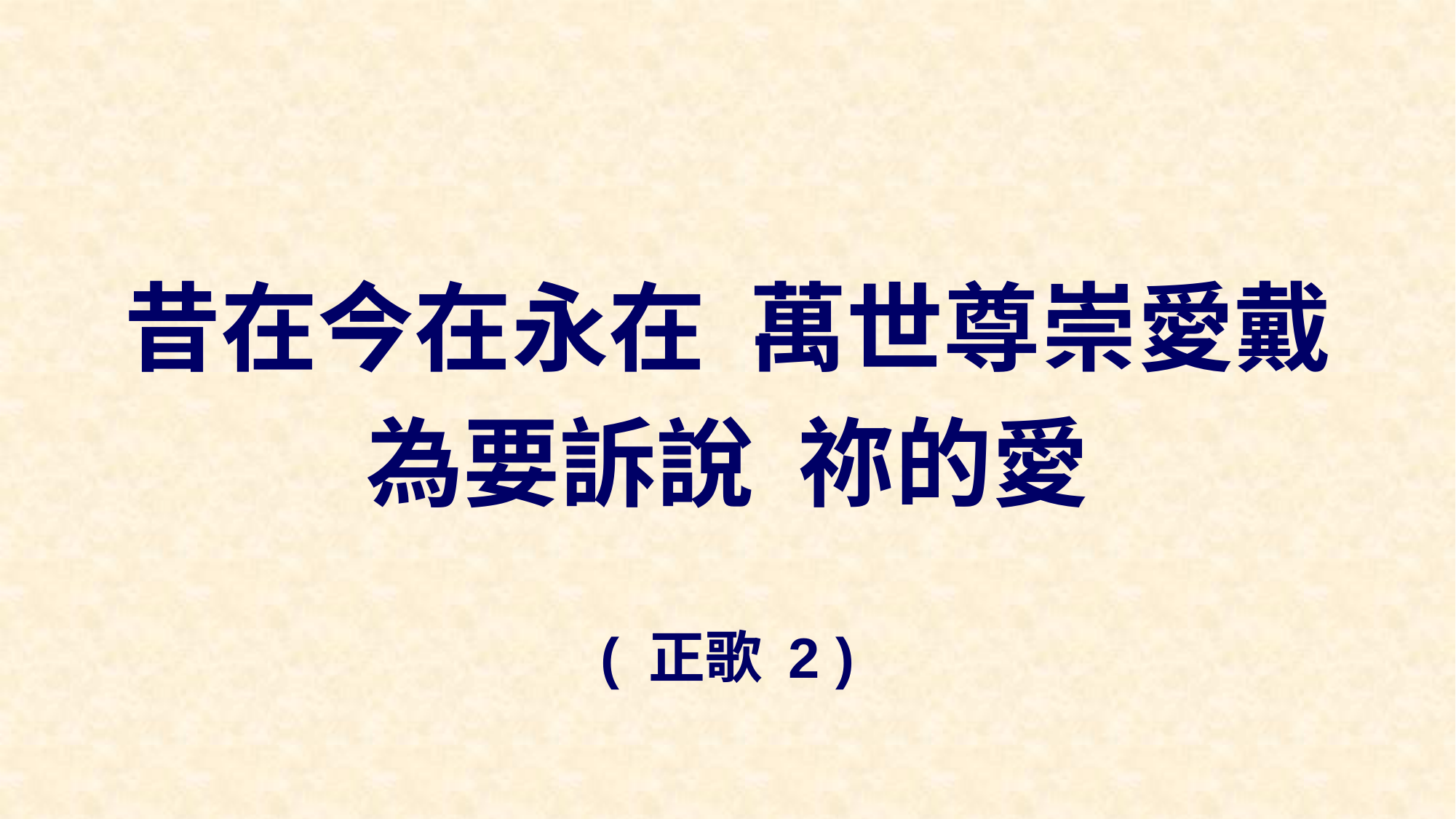

昔在今在永在  萬世尊崇愛戴
為要訴說  祢的愛
( 正歌 2 )